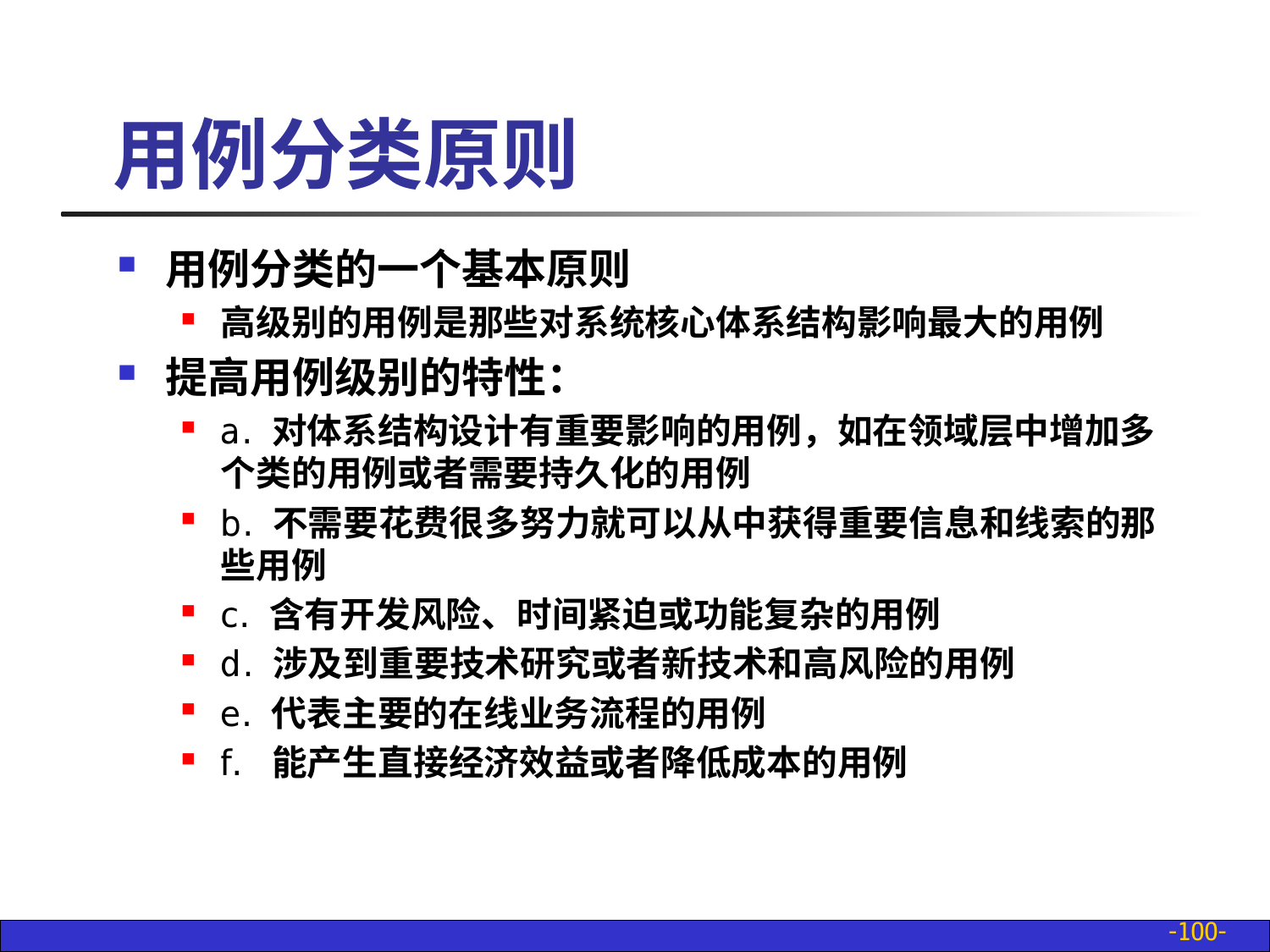

# 用例分类原则
用例分类的一个基本原则
高级别的用例是那些对系统核心体系结构影响最大的用例
提高用例级别的特性：
a. 对体系结构设计有重要影响的用例，如在领域层中增加多个类的用例或者需要持久化的用例
b. 不需要花费很多努力就可以从中获得重要信息和线索的那些用例
c. 含有开发风险、时间紧迫或功能复杂的用例
d. 涉及到重要技术研究或者新技术和高风险的用例
e. 代表主要的在线业务流程的用例
f.  能产生直接经济效益或者降低成本的用例
-100-